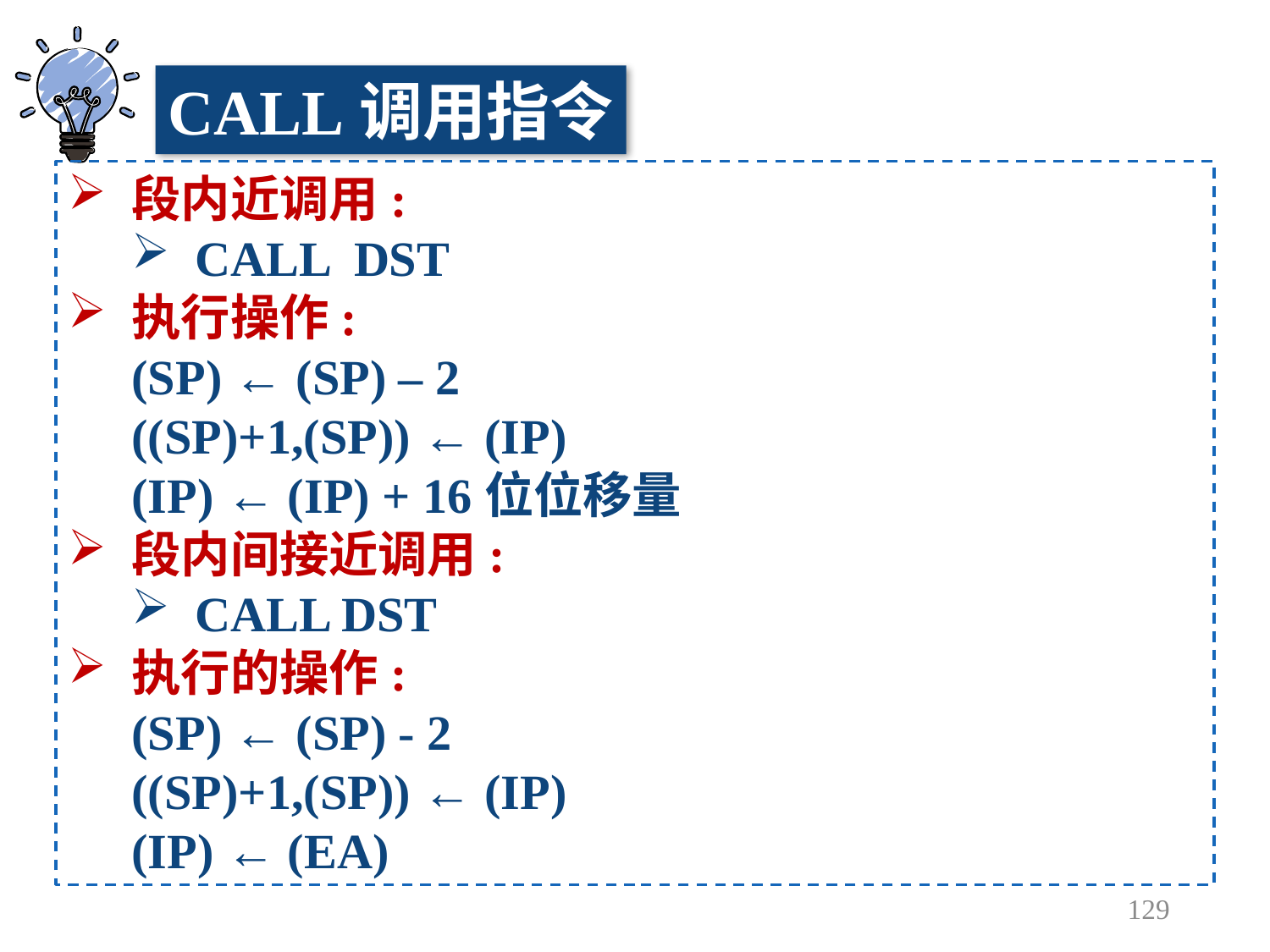

CALL调用指令
段内近调用:
CALL  DST
执行操作:
(SP) ← (SP) – 2
((SP)+1,(SP)) ← (IP)
(IP) ← (IP) + 16位位移量
段内间接近调用:
CALL DST
执行的操作:
(SP) ← (SP) - 2
((SP)+1,(SP)) ← (IP)
(IP) ← (EA)
129